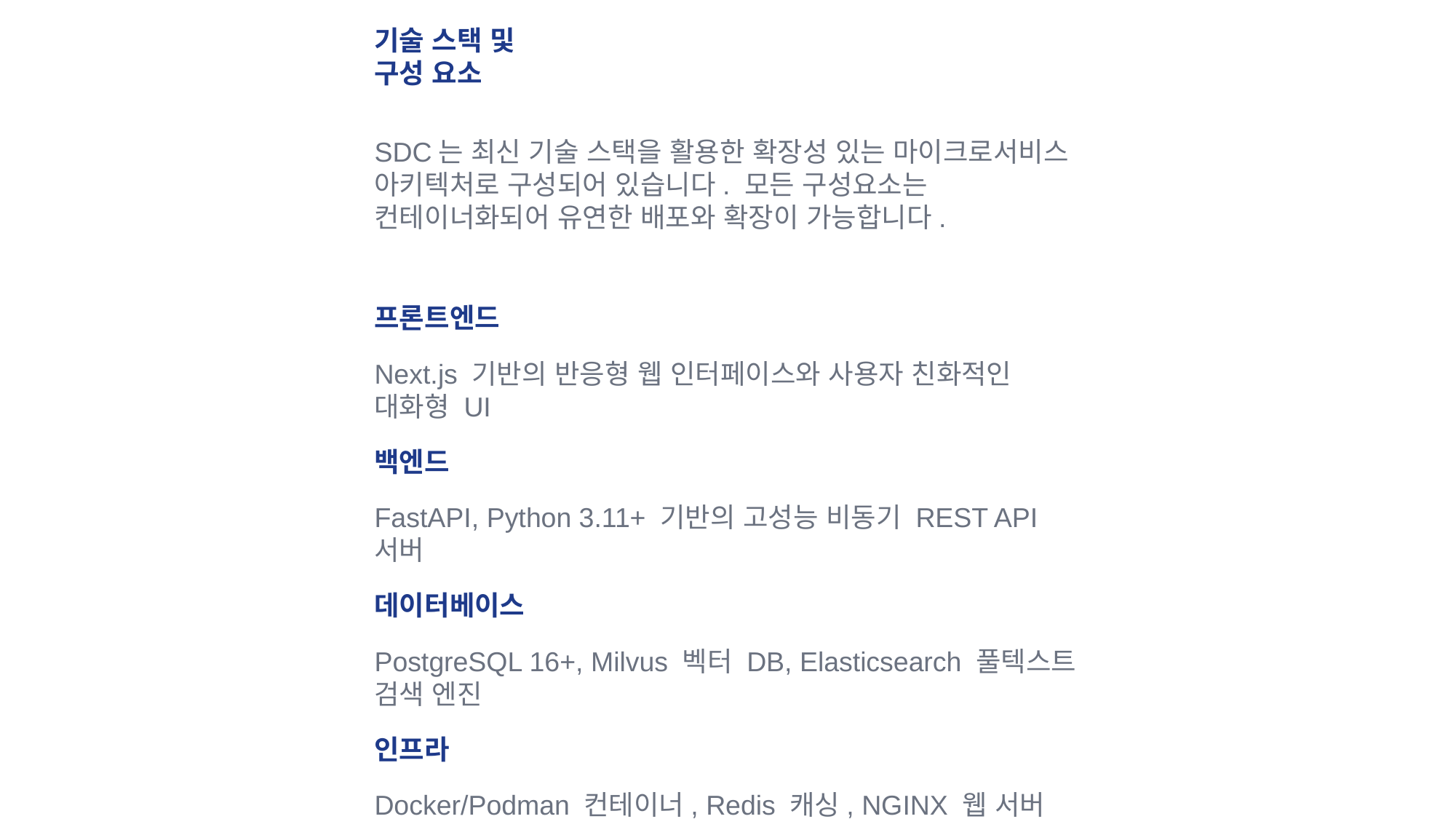

기술 스택 및
구성 요소
SDC는 최신 기술 스택을 활용한 확장성 있는 마이크로서비스 아키텍처로 구성되어 있습니다. 모든 구성요소는 컨테이너화되어 유연한 배포와 확장이 가능합니다.
프론트엔드
Next.js 기반의 반응형 웹 인터페이스와 사용자 친화적인 대화형 UI
백엔드
FastAPI, Python 3.11+ 기반의 고성능 비동기 REST API 서버
데이터베이스
PostgreSQL 16+, Milvus 벡터 DB, Elasticsearch 풀텍스트 검색 엔진
인프라
Docker/Podman 컨테이너, Redis 캐싱, NGINX 웹 서버